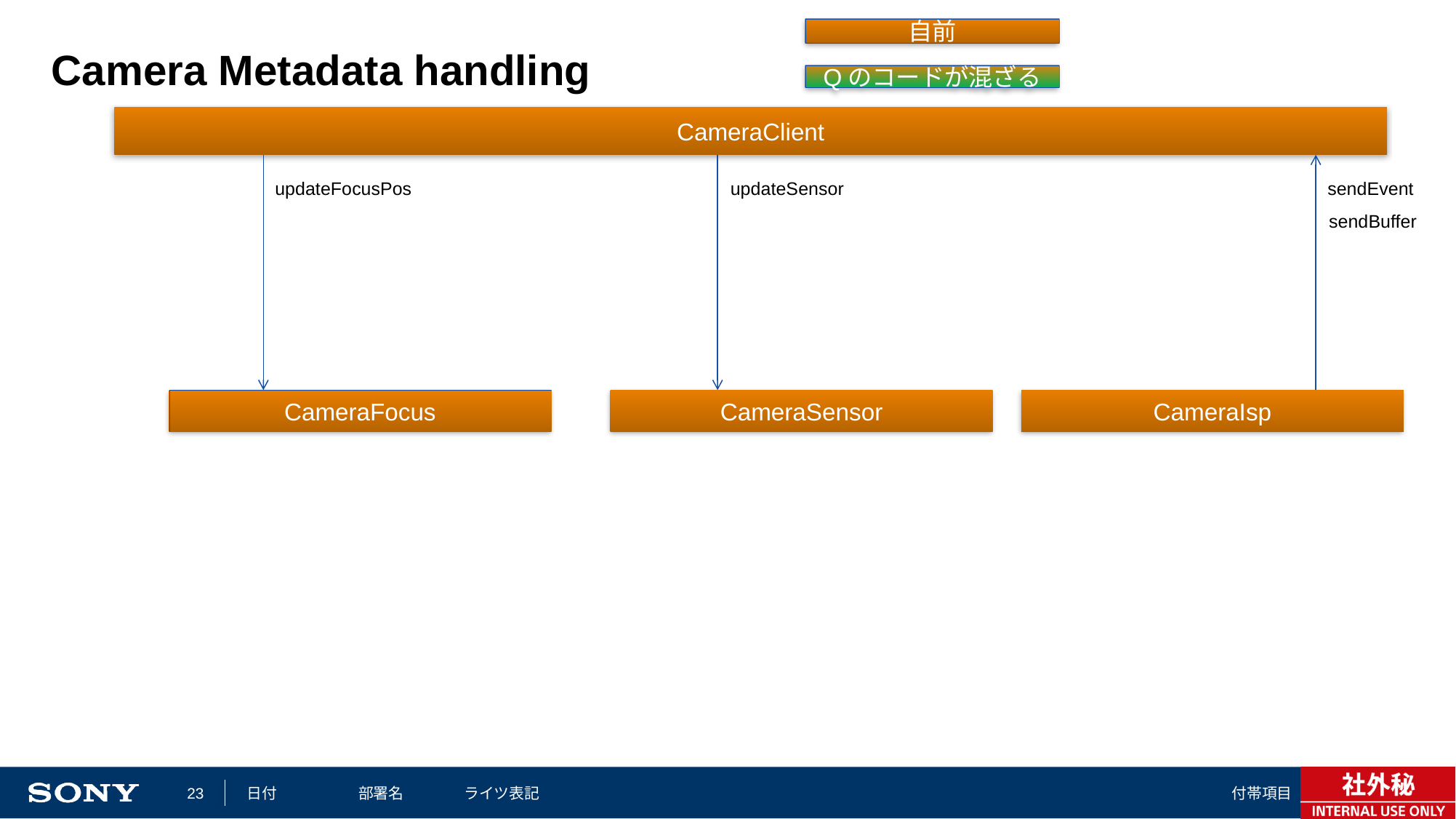

自前
# Camera Metadata handling
Qのコードが混ざる
CameraClient
updateFocusPos
updateSensor
sendEvent
sendBuffer
CameraFocus
CameraSensor
CameraIsp